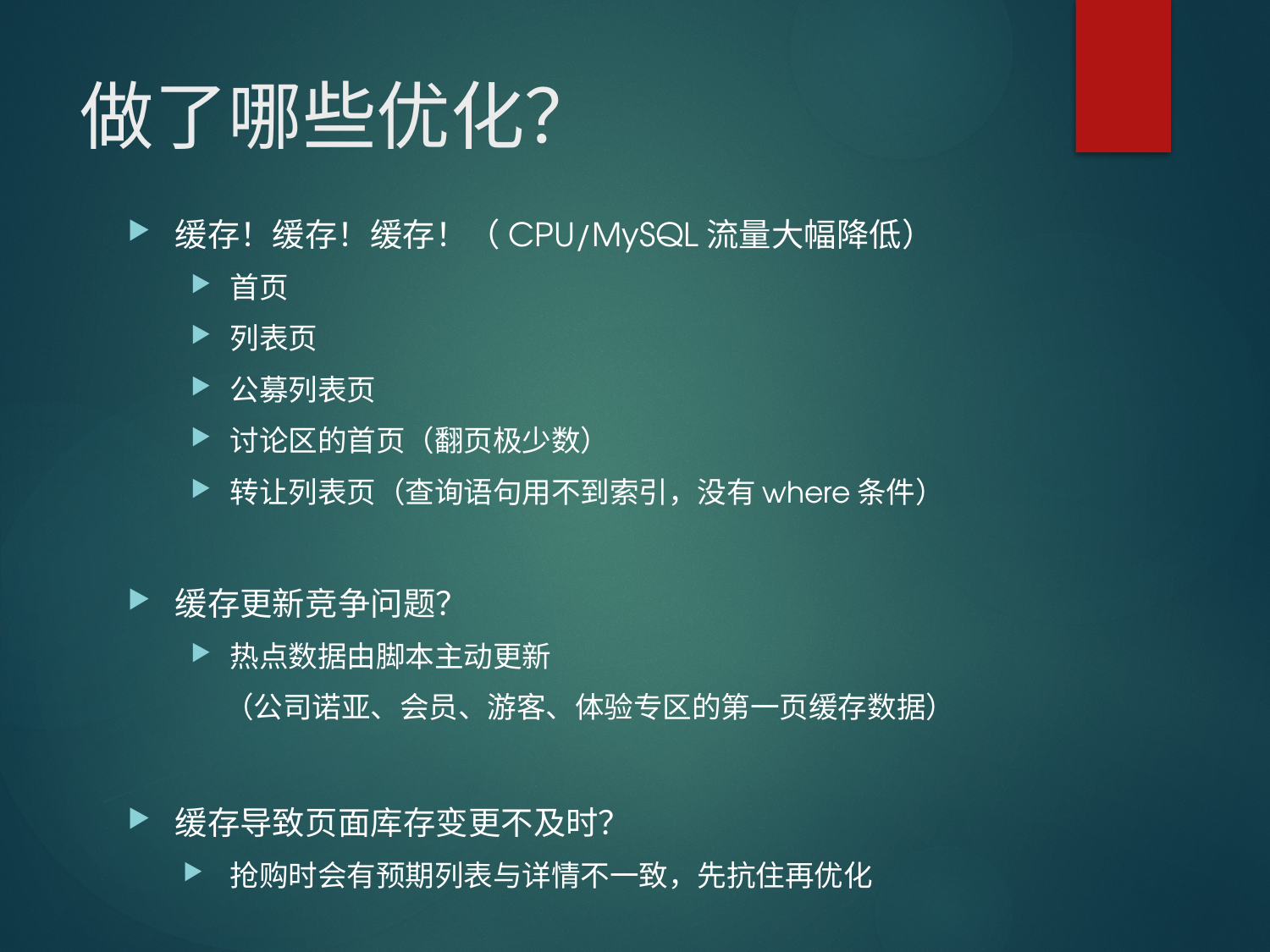

# 做了哪些优化？
缓存！缓存！缓存！（CPU/MySQL流量大幅降低）
首页
列表页
公募列表页
讨论区的首页（翻页极少数）
转让列表页（查询语句用不到索引，没有where条件）

缓存更新竞争问题？
热点数据由脚本主动更新
   （公司诺亚、会员、游客、体验专区的第一页缓存数据）

缓存导致页面库存变更不及时？
抢购时会有预期列表与详情不一致，先抗住再优化